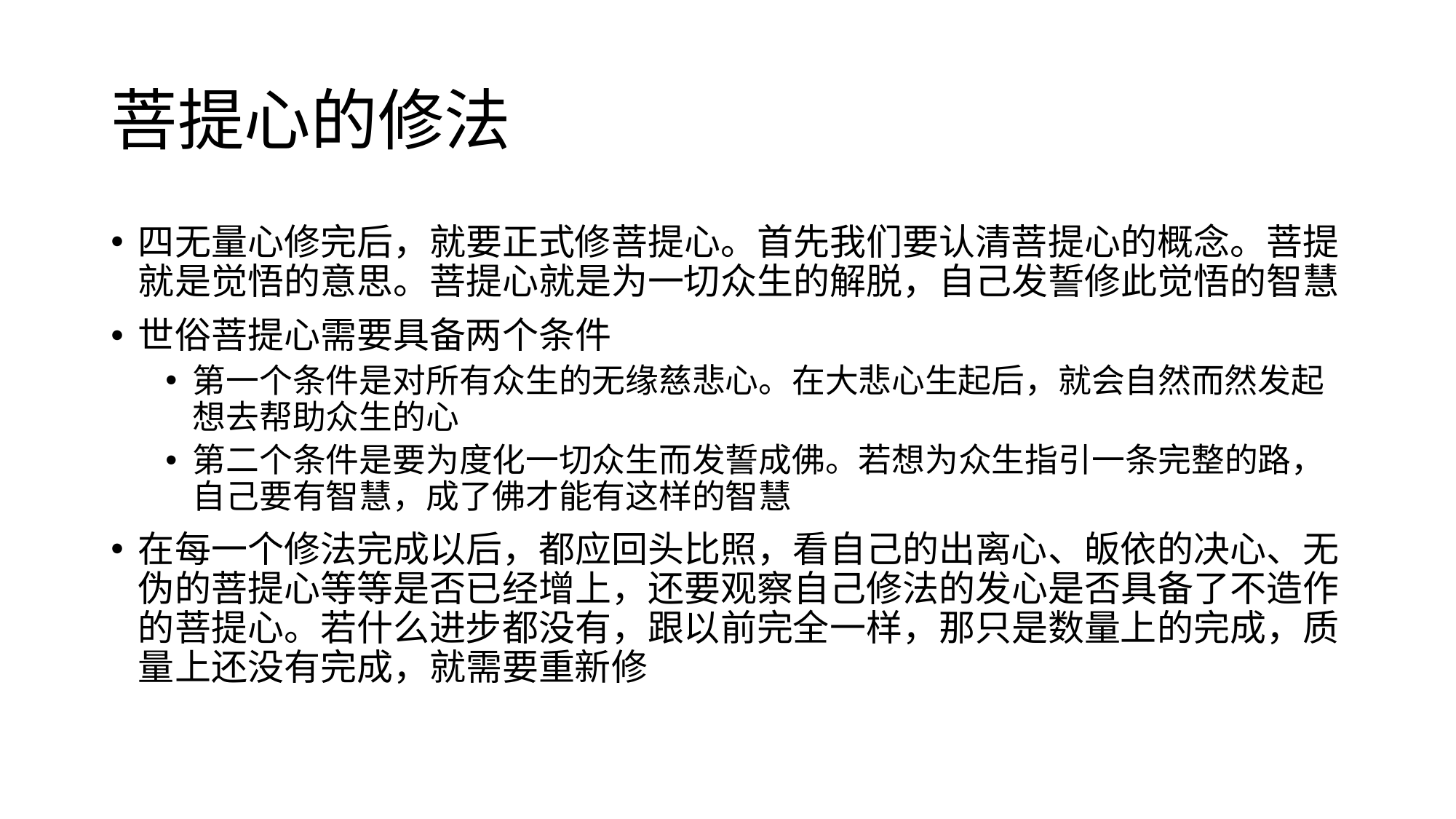

# 菩提心的修法
四无量心修完后，就要正式修菩提心。首先我们要认清菩提心的概念。菩提就是觉悟的意思。菩提心就是为一切众生的解脱，自己发誓修此觉悟的智慧
世俗菩提心需要具备两个条件
第一个条件是对所有众生的无缘慈悲心。在大悲心生起后，就会自然而然发起想去帮助众生的心
第二个条件是要为度化一切众生而发誓成佛。若想为众生指引一条完整的路，自己要有智慧，成了佛才能有这样的智慧
在每一个修法完成以后，都应回头比照，看自己的出离心、皈依的决心、无伪的菩提心等等是否已经增上，还要观察自己修法的发心是否具备了不造作的菩提心。若什么进步都没有，跟以前完全一样，那只是数量上的完成，质量上还没有完成，就需要重新修